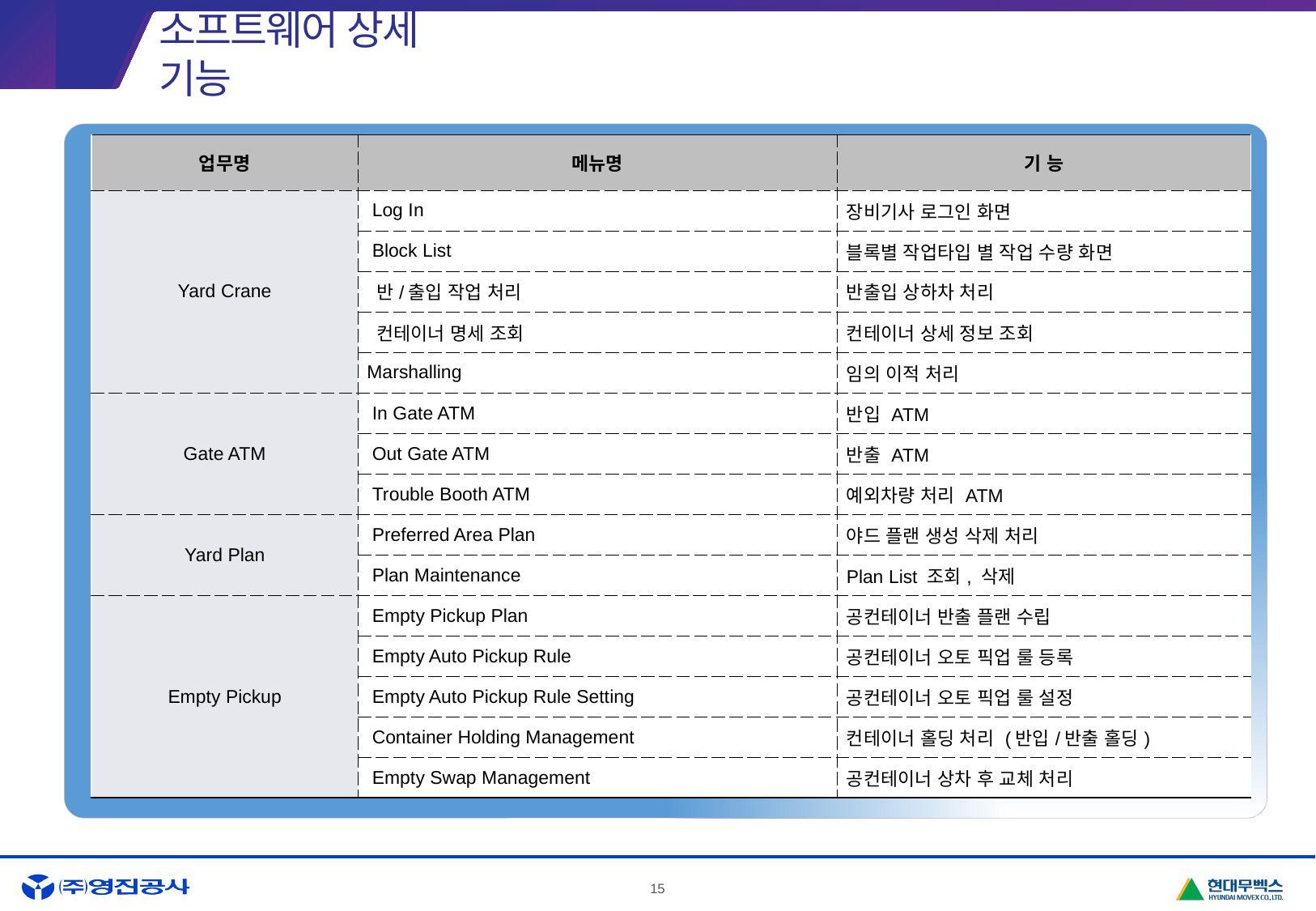

03
소프트웨어 상세 기능

| 업무명 | 메뉴명 | 기 능 |
| --- | --- | --- |
| Yard Crane | Log In | 장비기사 로그인 화면 |
|  | Block List | 블록별 작업타입 별 작업 수량 화면 |
|  | 반/출입 작업 처리 | 반출입 상하차 처리 |
|  | 컨테이너 명세 조회 | 컨테이너 상세 정보 조회 |
|  | Marshalling | 임의 이적 처리 |
| Gate ATM | In Gate ATM | 반입 ATM |
|  | Out Gate ATM | 반출 ATM |
|  | Trouble Booth ATM | 예외차량 처리 ATM |
| Yard Plan | Preferred Area Plan | 야드 플랜 생성 삭제 처리 |
|  | Plan Maintenance | Plan List 조회, 삭제 |
| Empty Pickup | Empty Pickup Plan | 공컨테이너 반출 플랜 수립 |
|  | Empty Auto Pickup Rule | 공컨테이너 오토 픽업 룰 등록 |
|  | Empty Auto Pickup Rule Setting | 공컨테이너 오토 픽업 룰 설정 |
|  | Container Holding Management | 컨테이너 홀딩 처리 (반입/반출 홀딩) |
|  | Empty Swap Management | 공컨테이너 상차 후 교체 처리 |